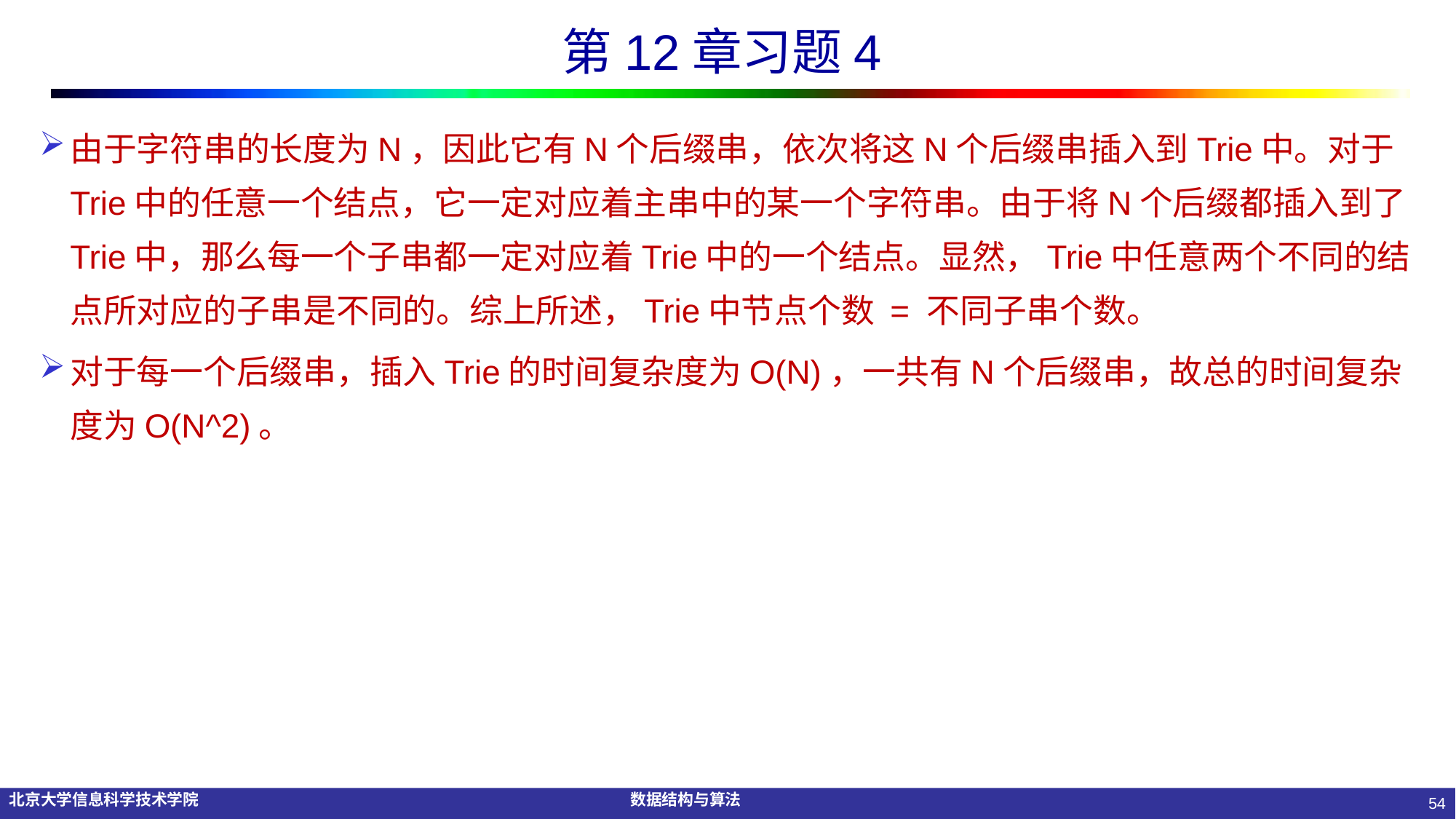

# 第12章习题4
由于字符串的长度为N，因此它有N个后缀串，依次将这N个后缀串插入到Trie中。对于Trie中的任意一个结点，它一定对应着主串中的某一个字符串。由于将N个后缀都插入到了Trie中，那么每一个子串都一定对应着Trie中的一个结点。显然，Trie中任意两个不同的结点所对应的子串是不同的。综上所述，Trie中节点个数 = 不同子串个数。
对于每一个后缀串，插入Trie的时间复杂度为O(N)，一共有N个后缀串，故总的时间复杂度为O(N^2)。

54